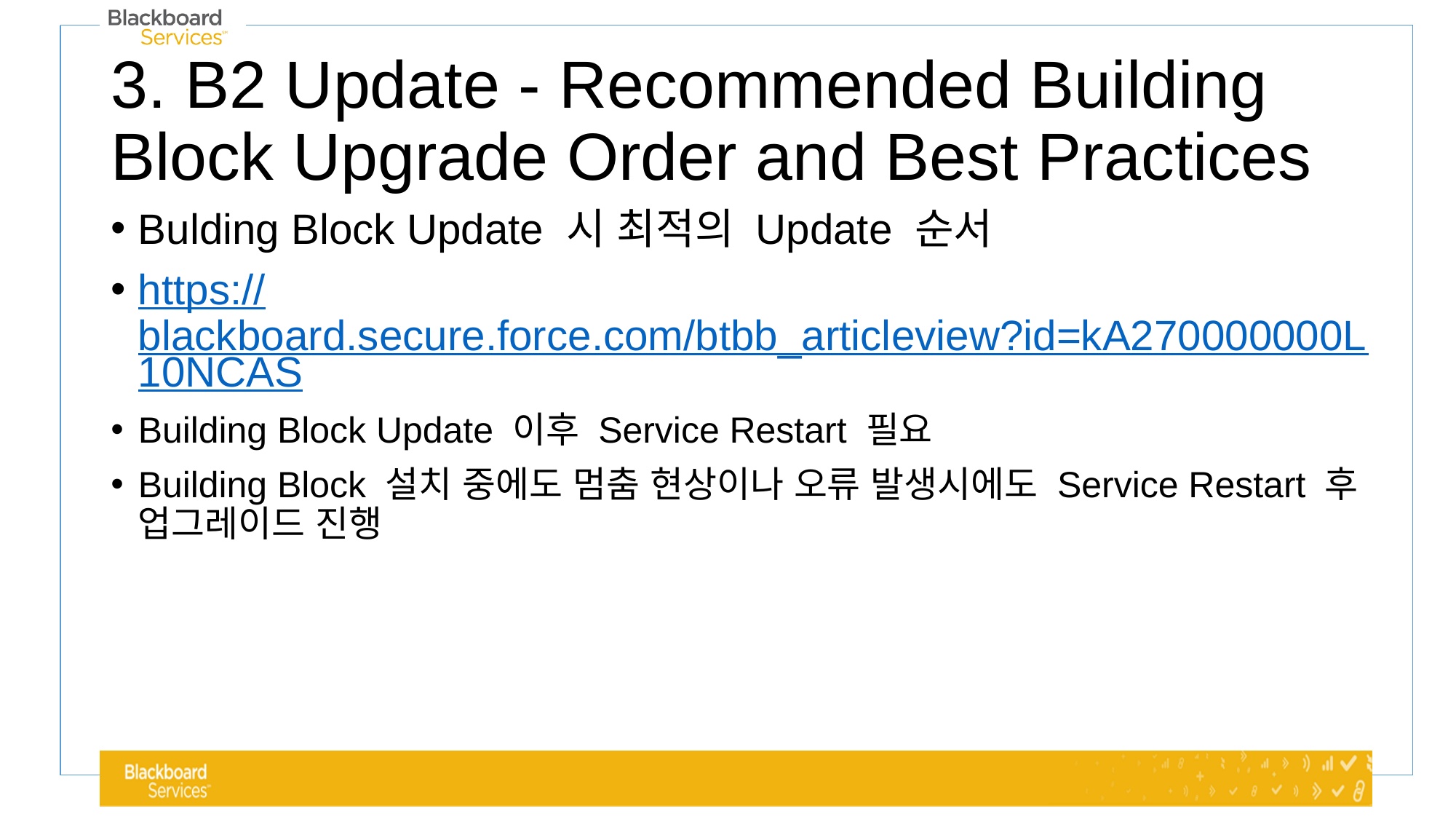

# 3. B2 Update - Recommended Building Block Upgrade Order and Best Practices
Bulding Block Update 시 최적의 Update 순서
https://blackboard.secure.force.com/btbb_articleview?id=kA270000000L10NCAS
Building Block Update 이후 Service Restart 필요
Building Block 설치 중에도 멈춤 현상이나 오류 발생시에도 Service Restart 후 업그레이드 진행